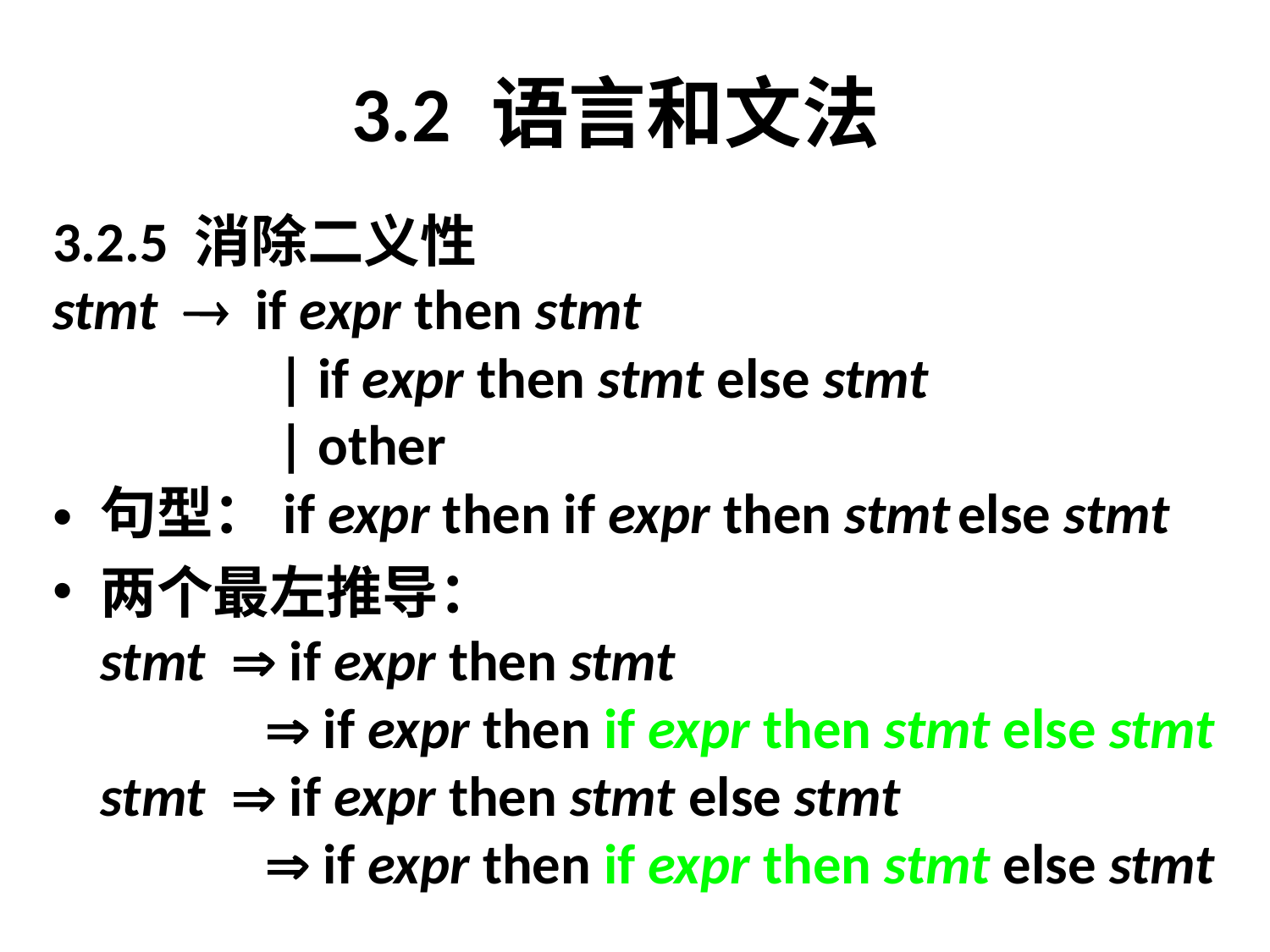

# 3.2 语言和文法
3.2.5 消除二义性
stmt  →  if expr then stmt
		    | if expr then stmt else stmt
		    | other
句型：if expr then if expr then stmt else stmt
两个最左推导：
	stmt  ⇒ if expr then stmt
		   ⇒ if expr then if expr then stmt else stmt
	stmt  ⇒ if expr then stmt else stmt
		   ⇒ if expr then if expr then stmt else stmt